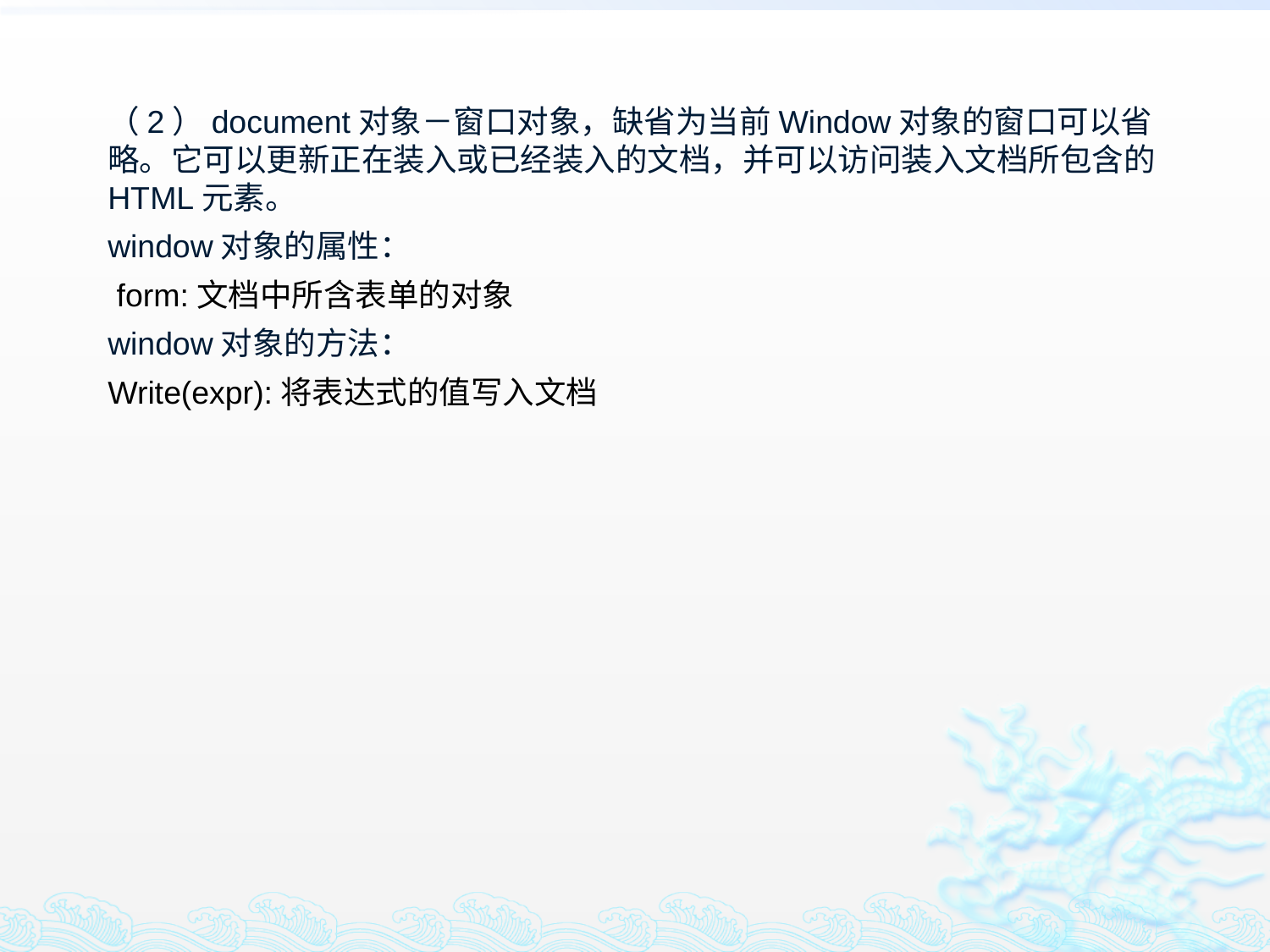

（2）document对象－窗口对象，缺省为当前Window对象的窗口可以省略。它可以更新正在装入或已经装入的文档，并可以访问装入文档所包含的HTML元素。
window对象的属性：
 form:文档中所含表单的对象
window对象的方法：
Write(expr):将表达式的值写入文档